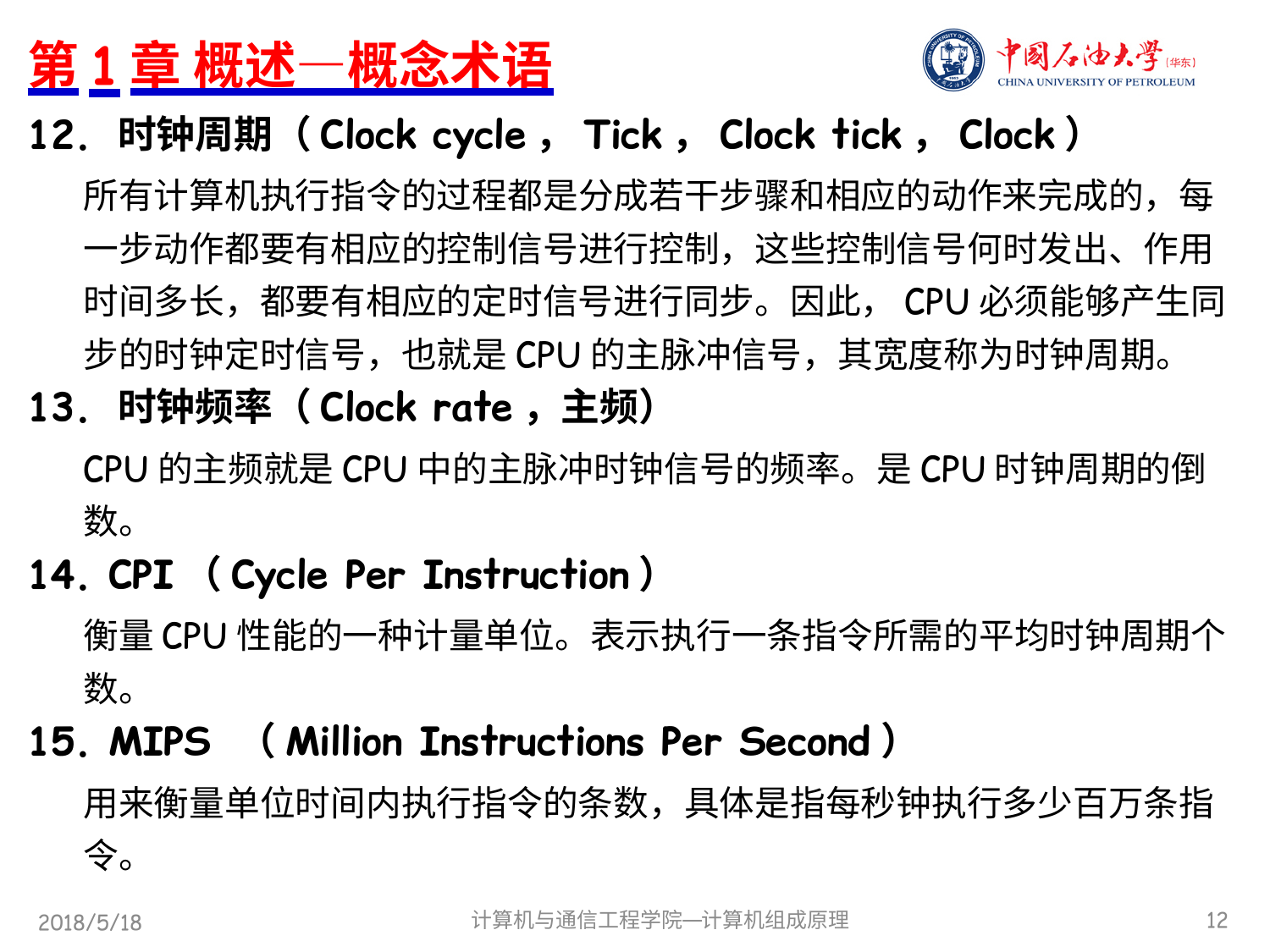

# 第1章 概述—概念术语
12. 时钟周期（Clock cycle，Tick，Clock tick，Clock）
所有计算机执行指令的过程都是分成若干步骤和相应的动作来完成的，每一步动作都要有相应的控制信号进行控制，这些控制信号何时发出、作用时间多长，都要有相应的定时信号进行同步。因此，CPU必须能够产生同步的时钟定时信号，也就是CPU的主脉冲信号，其宽度称为时钟周期。
13. 时钟频率（Clock rate，主频）
CPU的主频就是CPU中的主脉冲时钟信号的频率。是CPU时钟周期的倒数。
14. CPI（Cycle Per Instruction）
衡量CPU性能的一种计量单位。表示执行一条指令所需的平均时钟周期个数。
15. MIPS （Million Instructions Per Second）
用来衡量单位时间内执行指令的条数，具体是指每秒钟执行多少百万条指令。

计算机与通信工程学院—计算机组成原理
12
2018/5/18